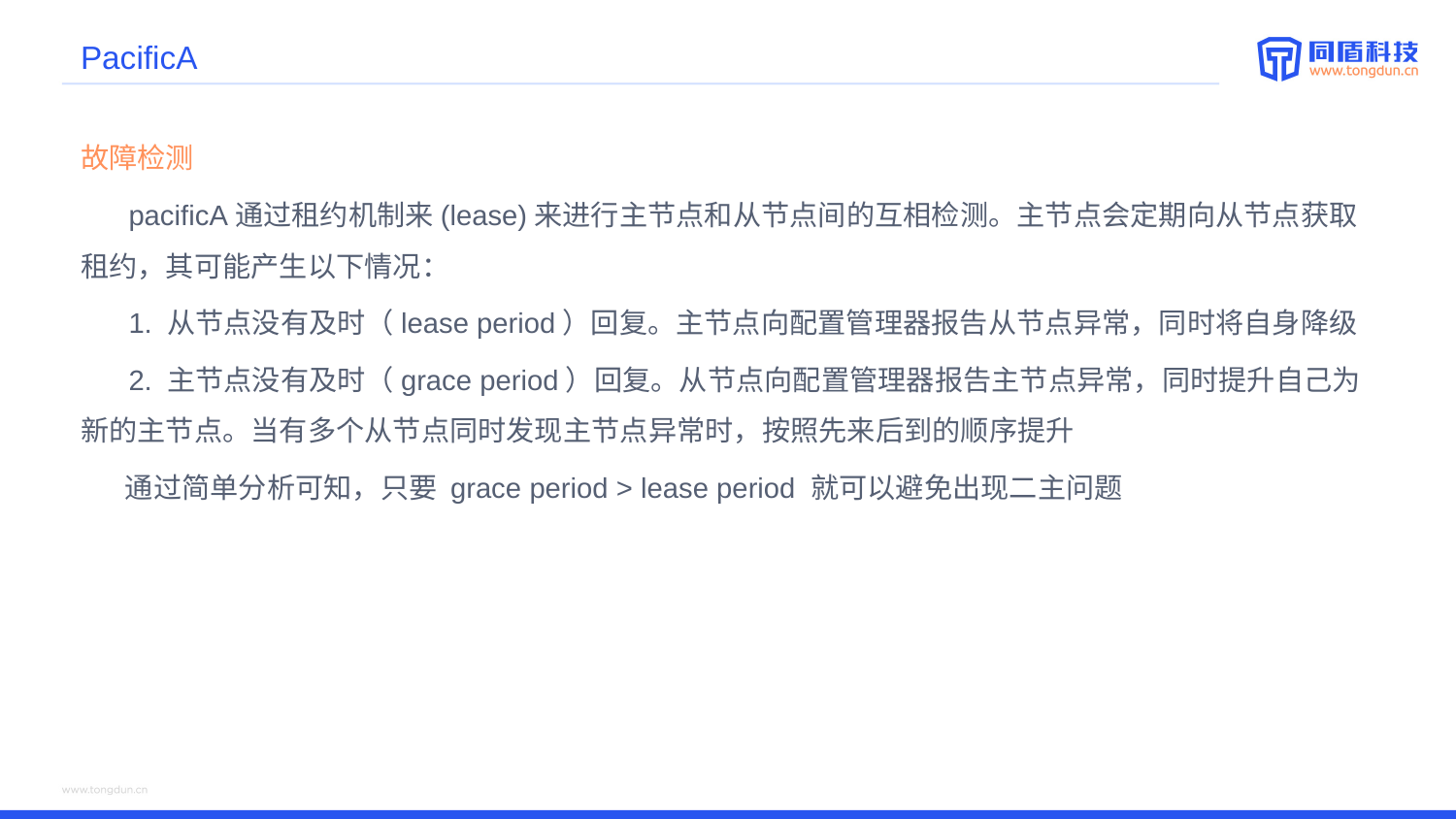

# PacificA
故障检测
      pacificA通过租约机制来(lease)来进行主节点和从节点间的互相检测。主节点会定期向从节点获取租约，其可能产生以下情况：
      1. 从节点没有及时（lease period）回复。主节点向配置管理器报告从节点异常，同时将自身降级
      2. 主节点没有及时（grace period）回复。从节点向配置管理器报告主节点异常，同时提升自己为新的主节点。当有多个从节点同时发现主节点异常时，按照先来后到的顺序提升
      通过简单分析可知，只要 grace period > lease period 就可以避免出现二主问题